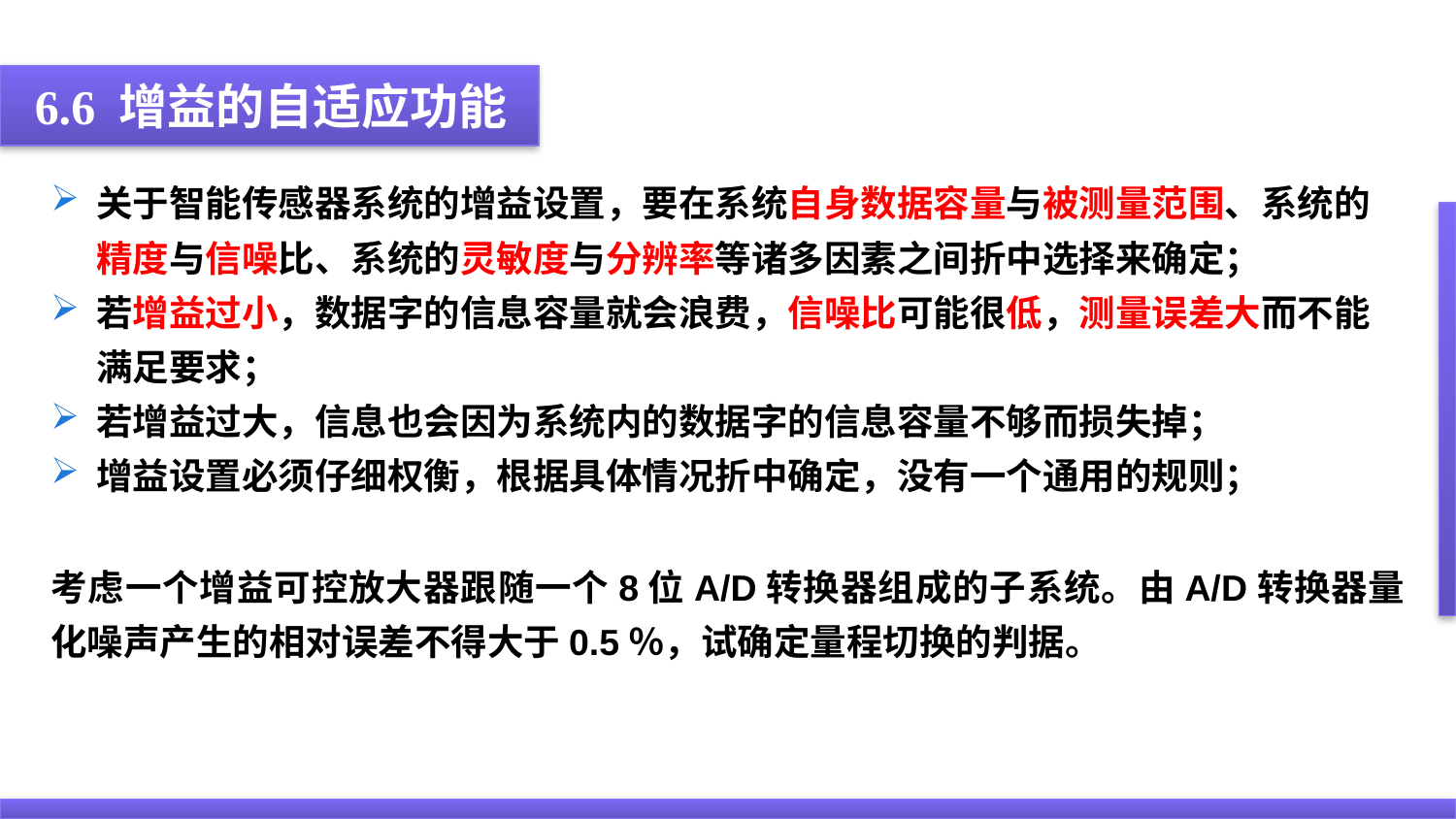

6.6 增益的自适应功能
关于智能传感器系统的增益设置，要在系统自身数据容量与被测量范围、系统的精度与信噪比、系统的灵敏度与分辨率等诸多因素之间折中选择来确定；
若增益过小，数据字的信息容量就会浪费，信噪比可能很低，测量误差大而不能满足要求；
若增益过大，信息也会因为系统内的数据字的信息容量不够而损失掉；
增益设置必须仔细权衡，根据具体情况折中确定，没有一个通用的规则；
考虑一个增益可控放大器跟随一个8位A/D转换器组成的子系统。由A/D转换器量化噪声产生的相对误差不得大于0.5％，试确定量程切换的判据。